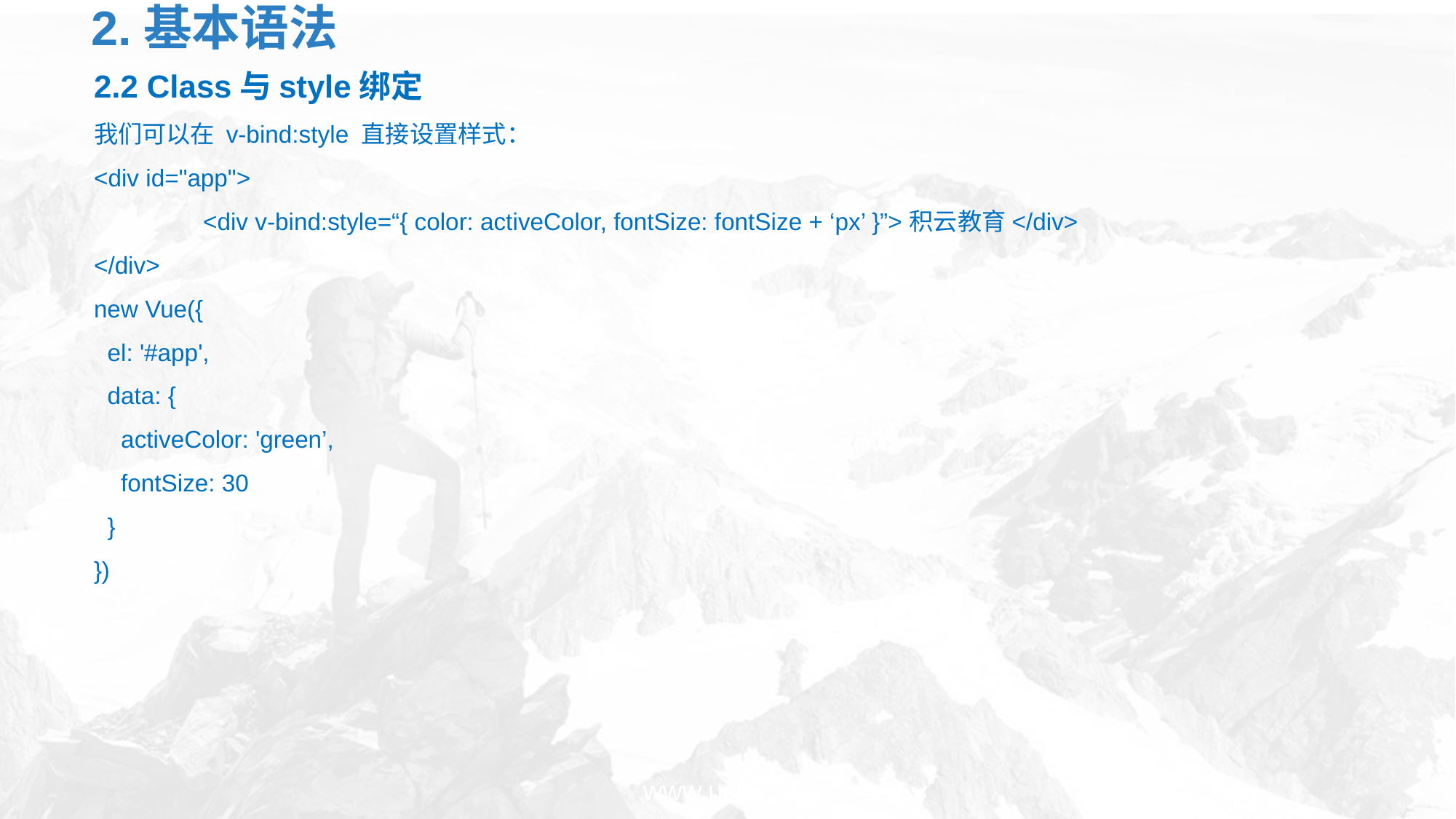

# 2.基本语法
2.2 Class与style绑定
我们可以在 v-bind:style 直接设置样式：
<div id="app">
	<div v-bind:style=“{ color: activeColor, fontSize: fontSize + ‘px’ }”>积云教育</div>
</div>
new Vue({
  el: '#app',
  data: {
    activeColor: 'green’,
    fontSize: 30
  }
})
www.usian.cn